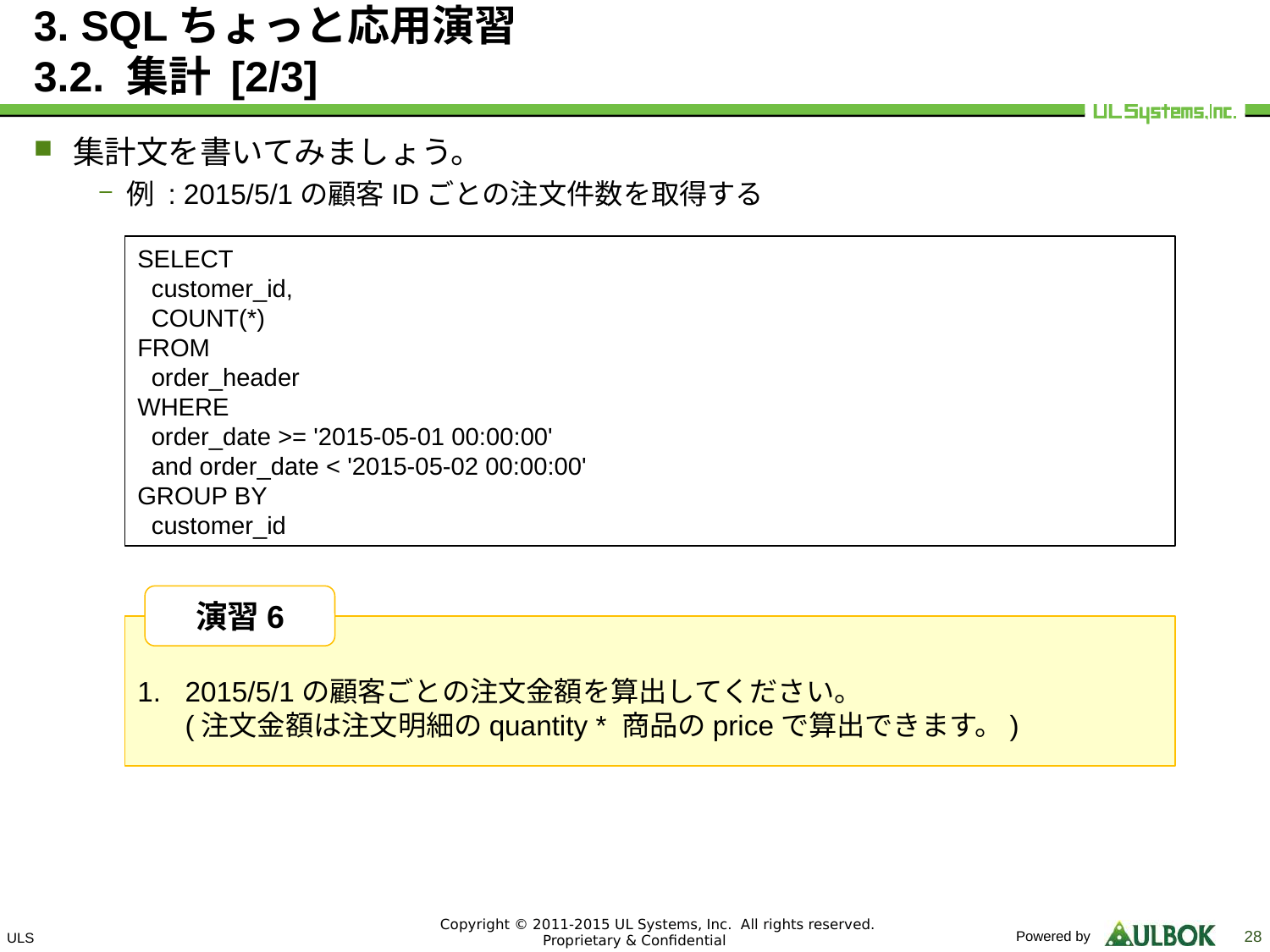

# 3. SQLちょっと応用演習 3.2. 集計 [2/3]
集計文を書いてみましょう。
例 : 2015/5/1の顧客IDごとの注文件数を取得する
SELECT
  customer_id,
  COUNT(*)
FROM
  order_header
WHERE
  order_date >= '2015-05-01 00:00:00'
  and order_date < '2015-05-02 00:00:00'
GROUP BY
  customer_id
演習6

2015/5/1の顧客ごとの注文金額を算出してください。
(注文金額は注文明細のquantity * 商品のpriceで算出できます。)